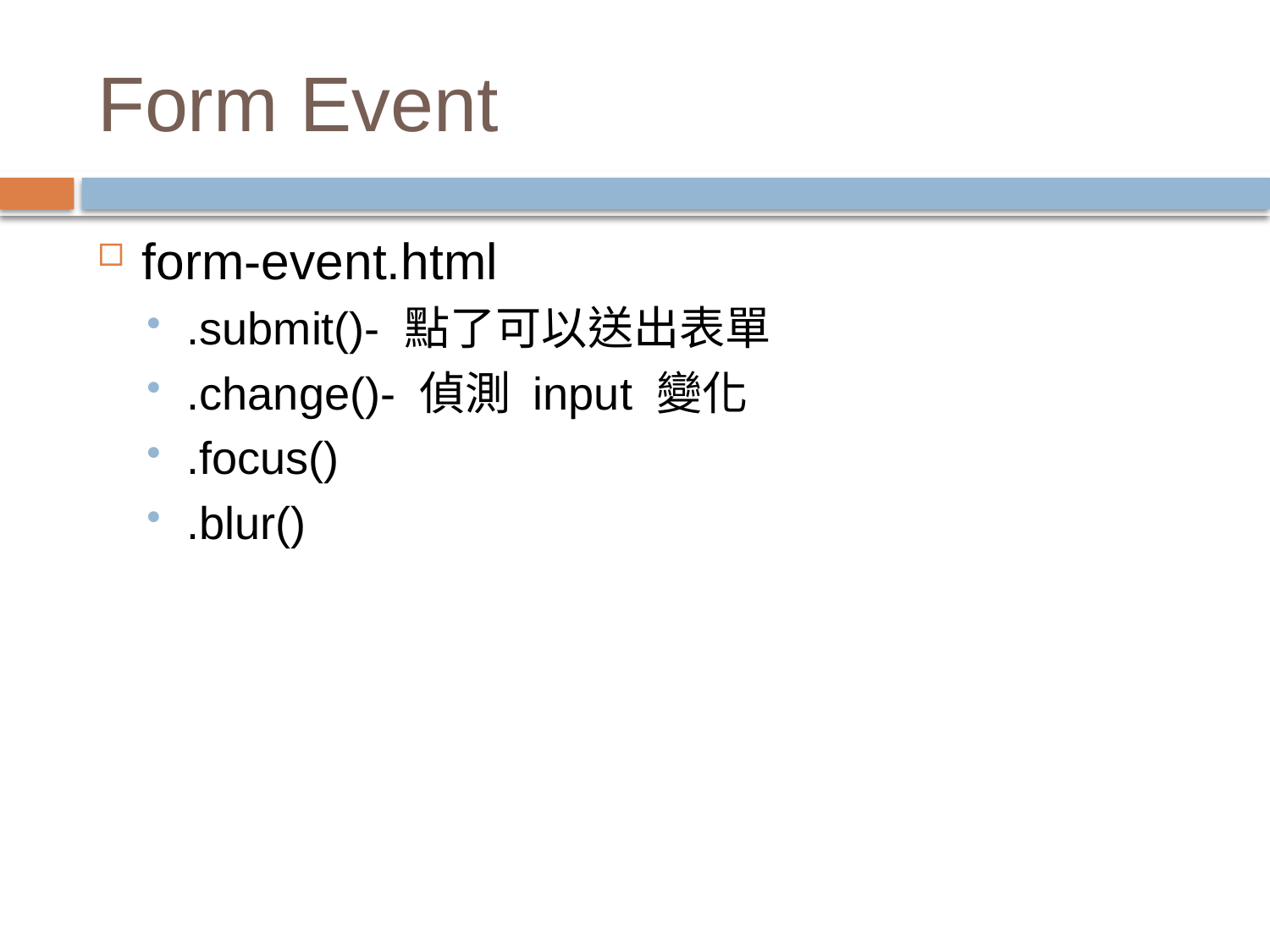

# Form Event
form-event.html
.submit()- 點了可以送出表單
.change()- 偵測 input 變化
.focus()
.blur()